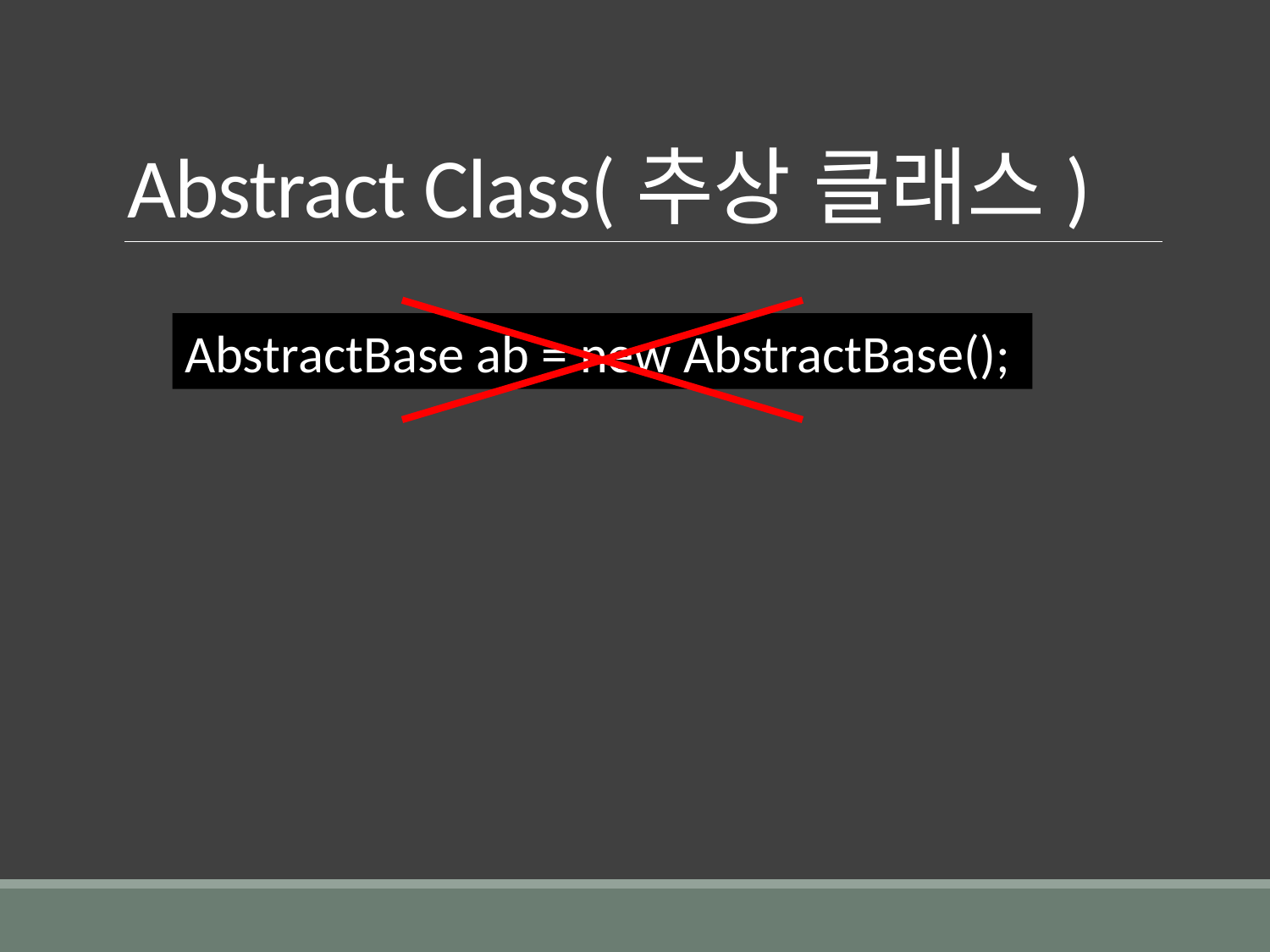

# Abstract Class(추상 클래스)
AbstractBase ab = new AbstractBase();